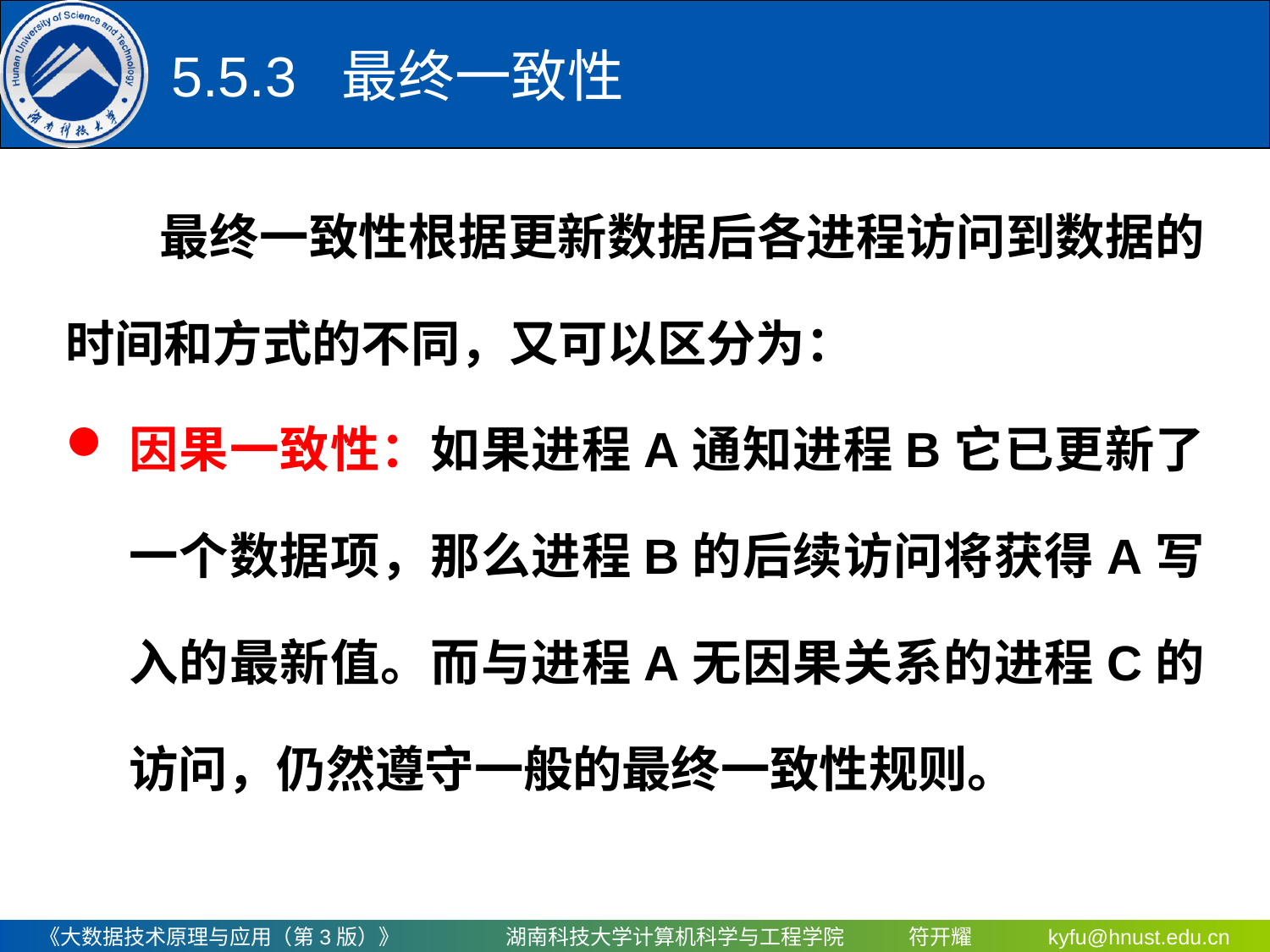

5.5.3  最终一致性
       最终一致性根据更新数据后各进程访问到数据的时间和方式的不同，又可以区分为：
因果一致性：如果进程A通知进程B它已更新了一个数据项，那么进程B的后续访问将获得A写入的最新值。而与进程A无因果关系的进程C的访问，仍然遵守一般的最终一致性规则。